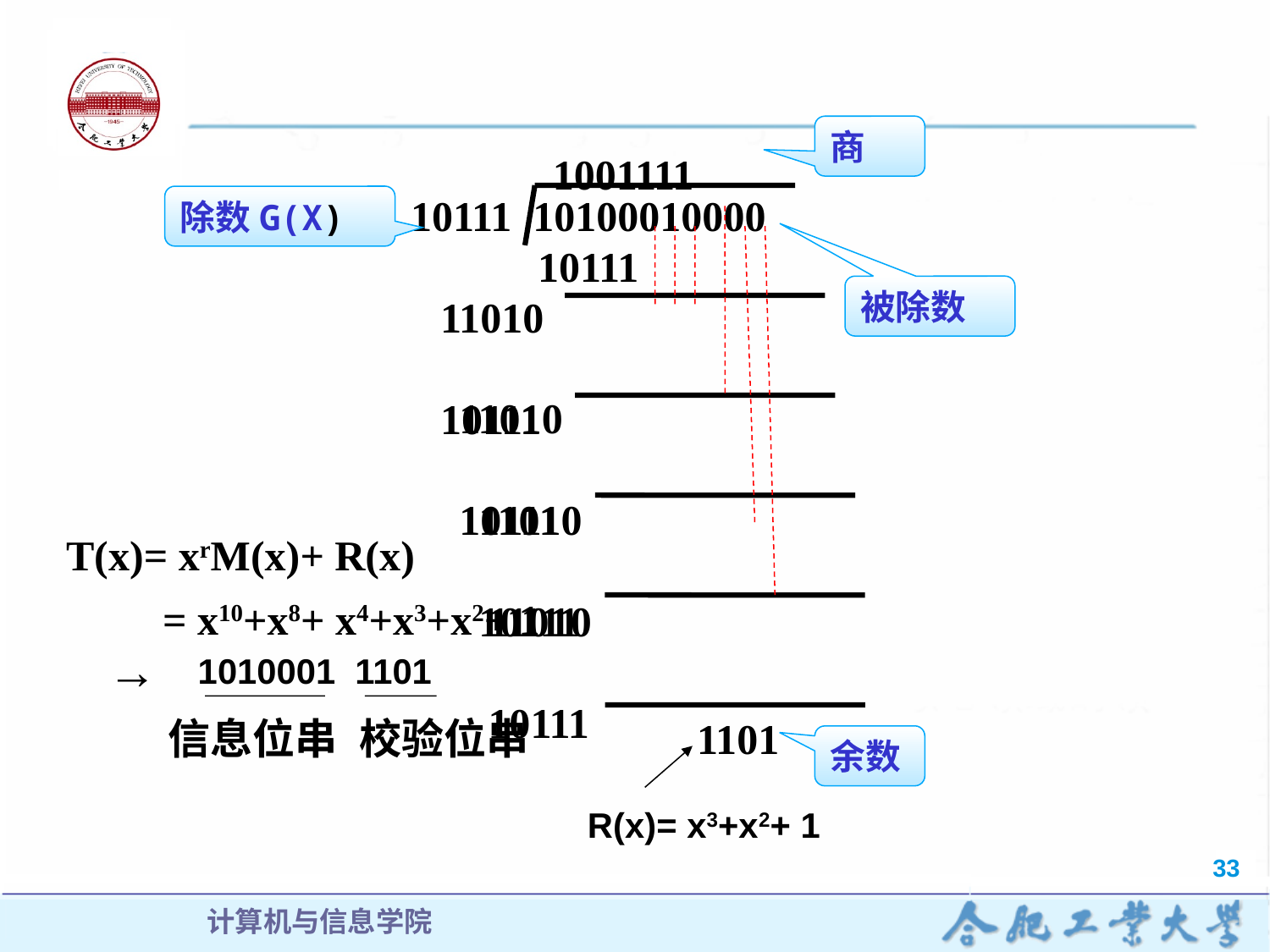

1001111

          11010
          10111

           11010
           10111

            11010
            10111

             11010
             10111

              1101

R(x)= x3+x2+ 1
商
10111  10100010000
            10111

除数G(X)

被除数
T(x)= xrM(x)+ R(x)
= x10+x8+ x4+x3+x2+ 1
→
 1010001  1101

信息位串
校验位串
余数